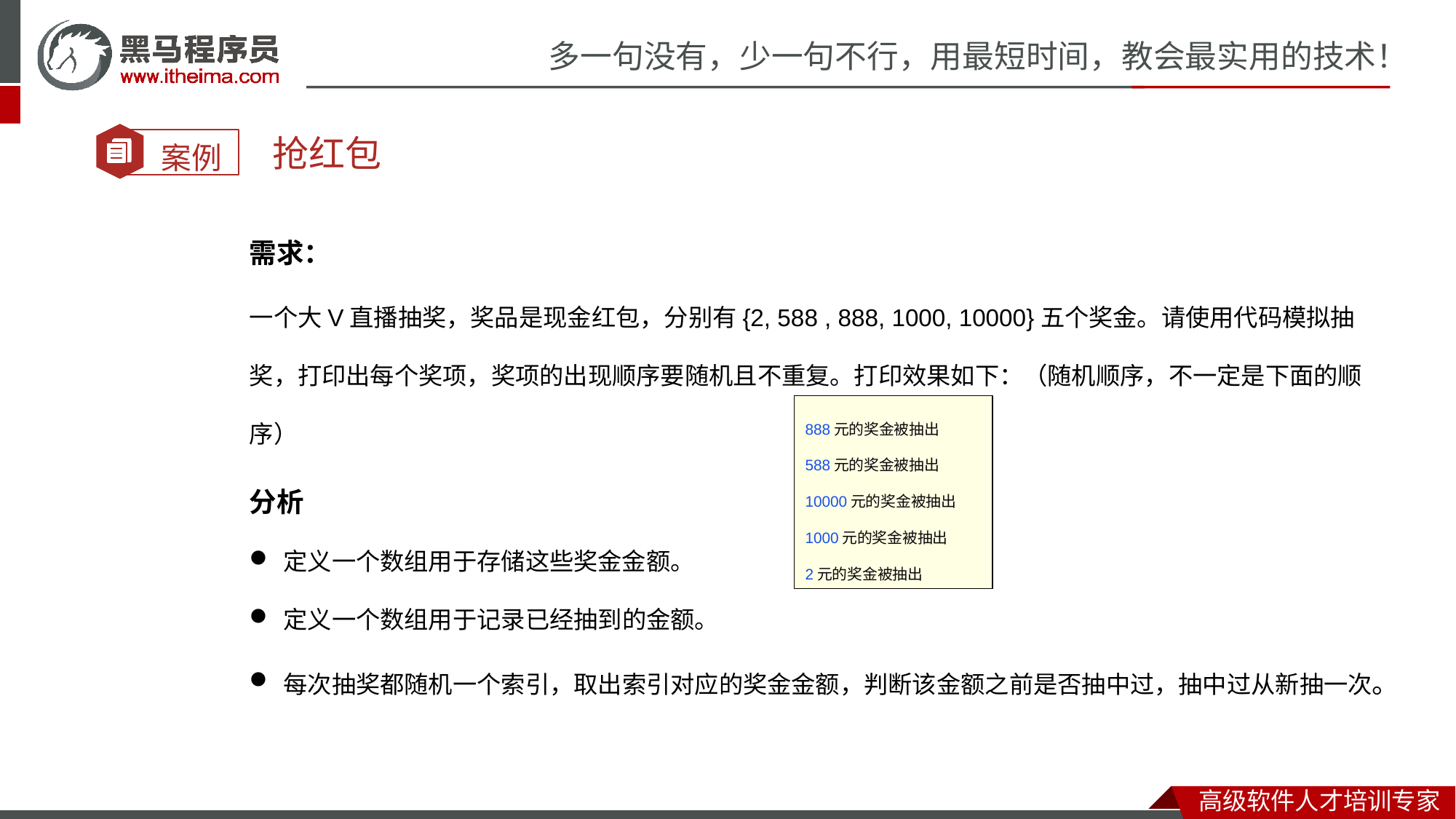

抢红包
需求：
一个大V直播抽奖，奖品是现金红包，分别有{2, 588 , 888, 1000, 10000}五个奖金。请使用代码模拟抽奖，打印出每个奖项，奖项的出现顺序要随机且不重复。打印效果如下：（随机顺序，不一定是下面的顺序）
888元的奖金被抽出
588元的奖金被抽出
10000元的奖金被抽出
1000元的奖金被抽出
2元的奖金被抽出
分析
定义一个数组用于存储这些奖金金额。
定义一个数组用于记录已经抽到的金额。
每次抽奖都随机一个索引，取出索引对应的奖金金额，判断该金额之前是否抽中过，抽中过从新抽一次。